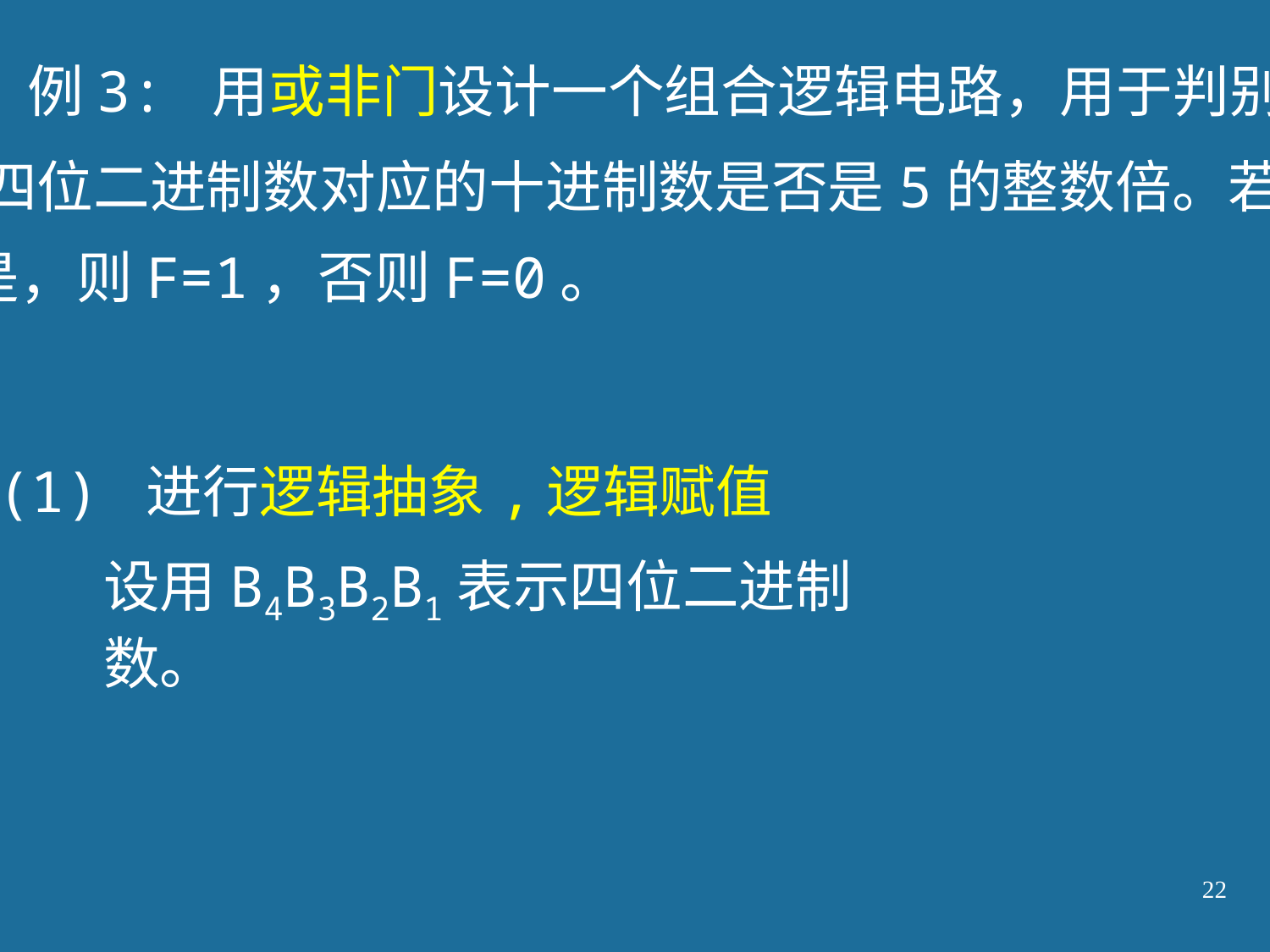

例3: 用或非门设计一个组合逻辑电路，用于判别
四位二进制数对应的十进制数是否是5的整数倍。若
是，则F=1，否则F=0。
(1) 进行逻辑抽象,逻辑赋值
设用B4B3B2B1表示四位二进制数。
22